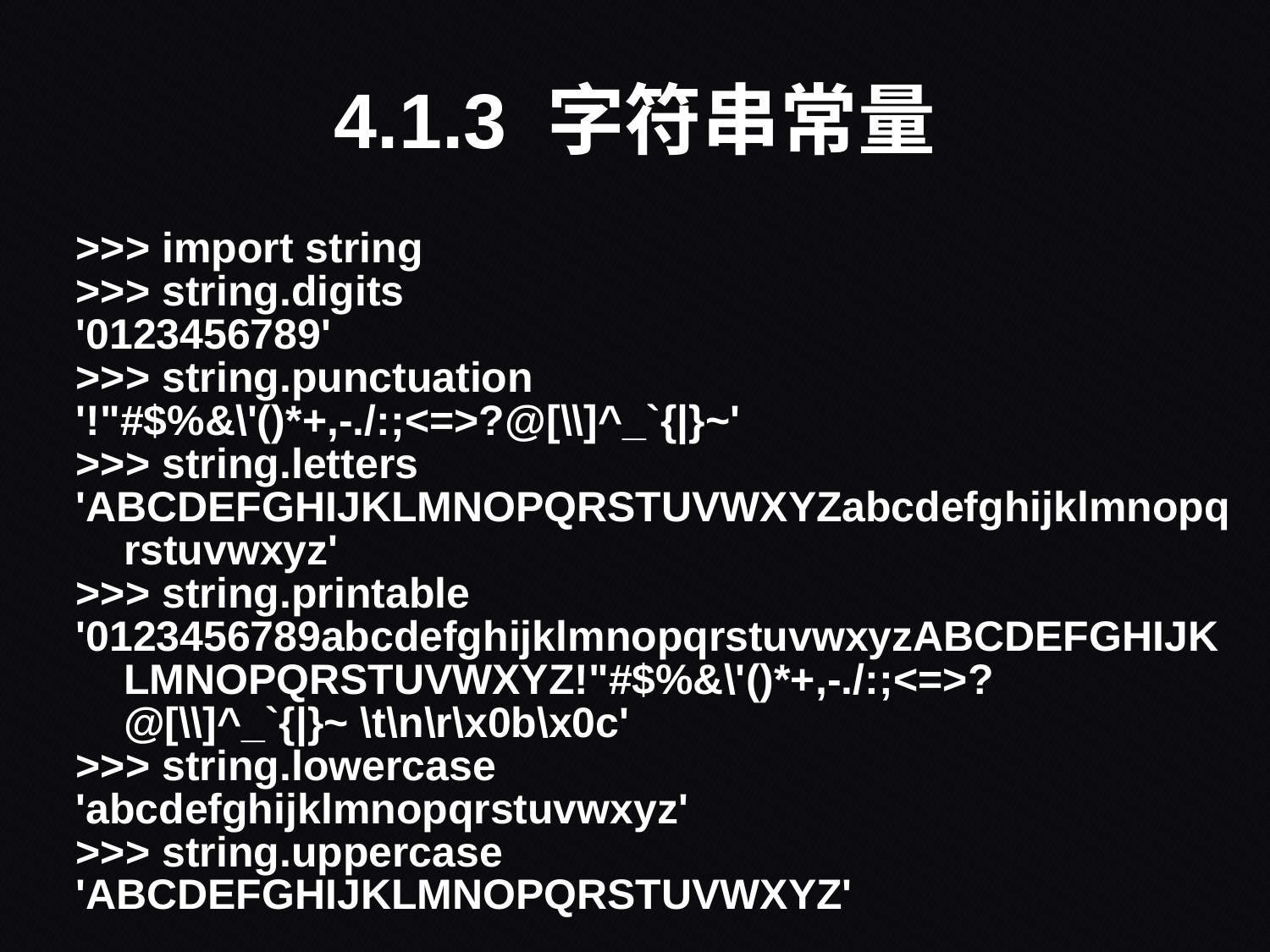

# 4.1.3 字符串常量
>>> import string
>>> string.digits
'0123456789'
>>> string.punctuation
'!"#$%&\'()*+,-./:;<=>?@[\\]^_`{|}~'
>>> string.letters
'ABCDEFGHIJKLMNOPQRSTUVWXYZabcdefghijklmnopqrstuvwxyz'
>>> string.printable
'0123456789abcdefghijklmnopqrstuvwxyzABCDEFGHIJKLMNOPQRSTUVWXYZ!"#$%&\'()*+,-./:;<=>?@[\\]^_`{|}~ \t\n\r\x0b\x0c'
>>> string.lowercase
'abcdefghijklmnopqrstuvwxyz'
>>> string.uppercase
'ABCDEFGHIJKLMNOPQRSTUVWXYZ'